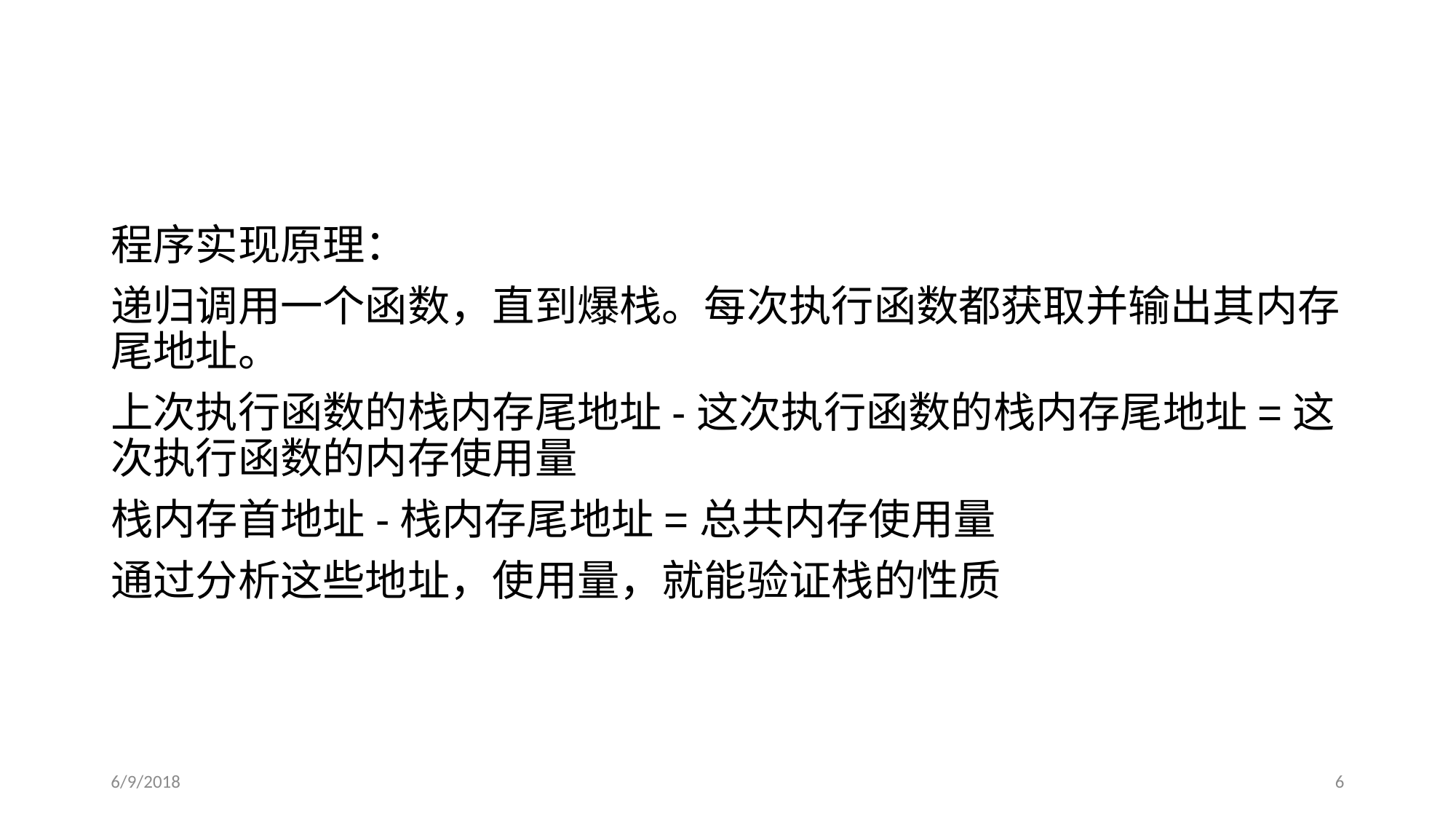

#
程序实现原理：
递归调用一个函数，直到爆栈。每次执行函数都获取并输出其内存尾地址。
上次执行函数的栈内存尾地址-这次执行函数的栈内存尾地址=这次执行函数的内存使用量
栈内存首地址-栈内存尾地址=总共内存使用量
通过分析这些地址，使用量，就能验证栈的性质
6/9/2018
6